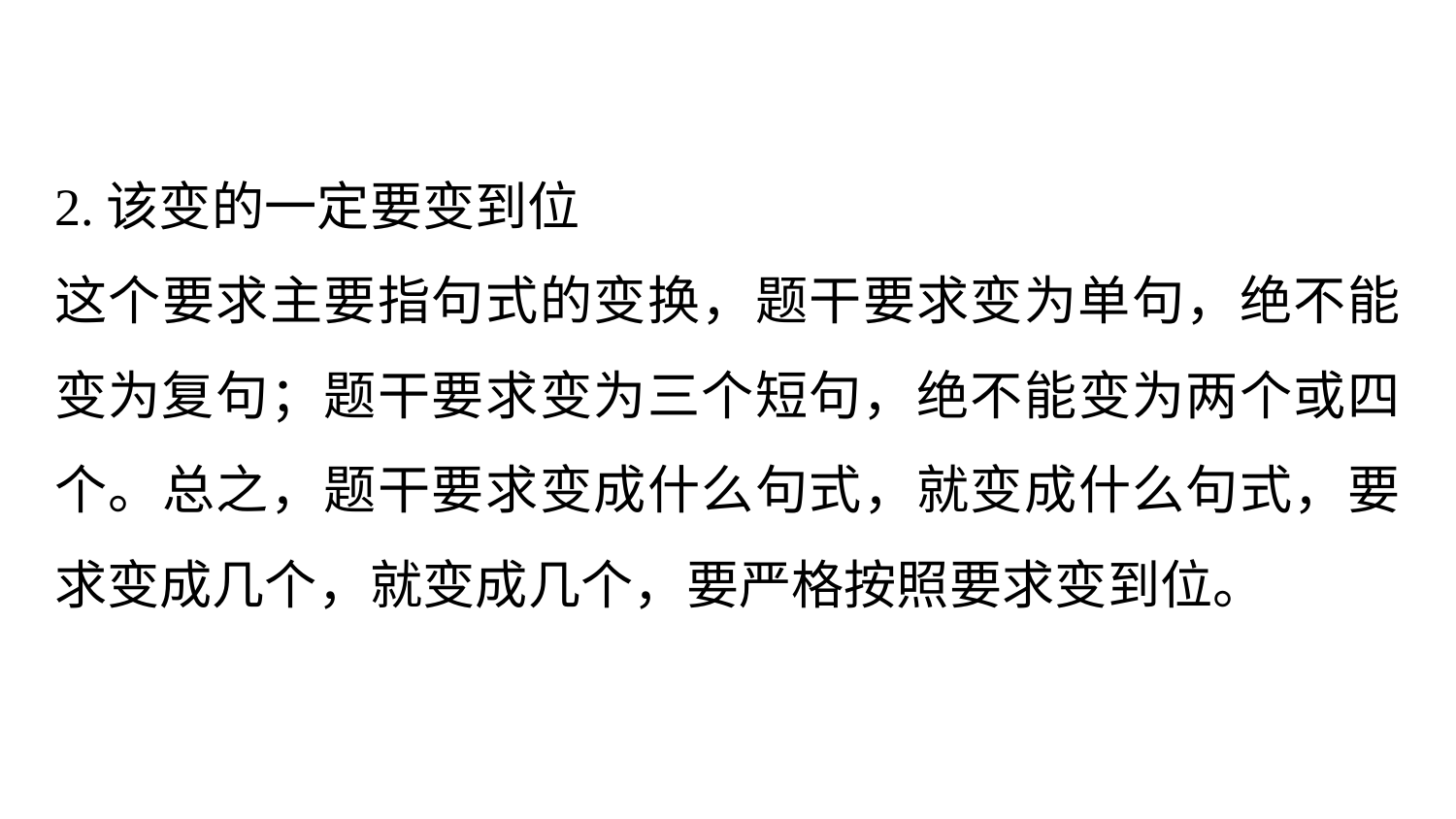

2.该变的一定要变到位
这个要求主要指句式的变换，题干要求变为单句，绝不能变为复句；题干要求变为三个短句，绝不能变为两个或四个。总之，题干要求变成什么句式，就变成什么句式，要求变成几个，就变成几个，要严格按照要求变到位。